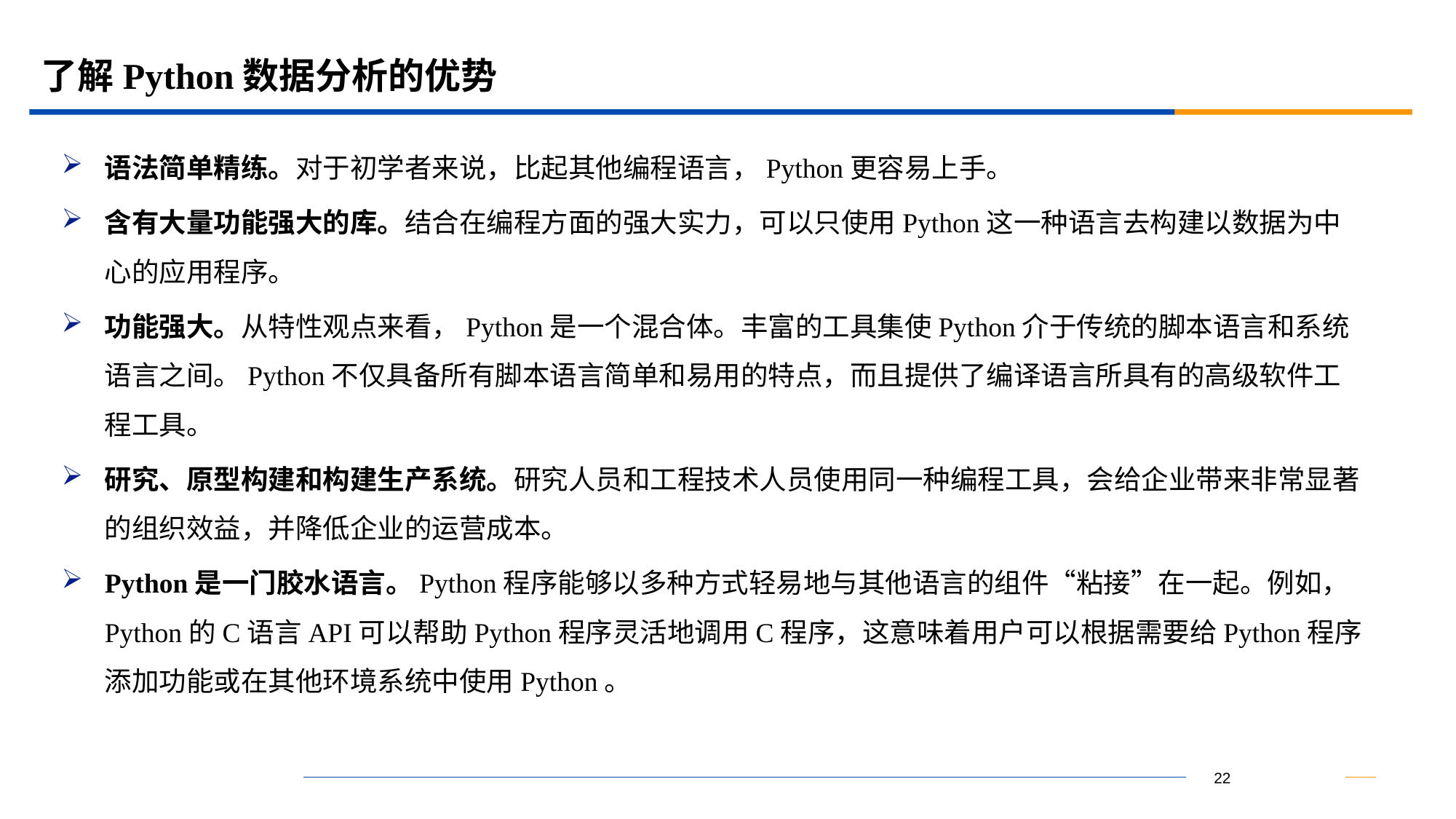

# 了解Python数据分析的优势
语法简单精练。对于初学者来说，比起其他编程语言，Python更容易上手。
含有大量功能强大的库。结合在编程方面的强大实力，可以只使用Python这一种语言去构建以数据为中心的应用程序。
功能强大。从特性观点来看，Python是一个混合体。丰富的工具集使Python介于传统的脚本语言和系统语言之间。Python不仅具备所有脚本语言简单和易用的特点，而且提供了编译语言所具有的高级软件工程工具。
研究、原型构建和构建生产系统。研究人员和工程技术人员使用同一种编程工具，会给企业带来非常显著的组织效益，并降低企业的运营成本。
Python是一门胶水语言。Python程序能够以多种方式轻易地与其他语言的组件“粘接”在一起。例如，Python的C语言API可以帮助Python程序灵活地调用C程序，这意味着用户可以根据需要给Python程序添加功能或在其他环境系统中使用Python。